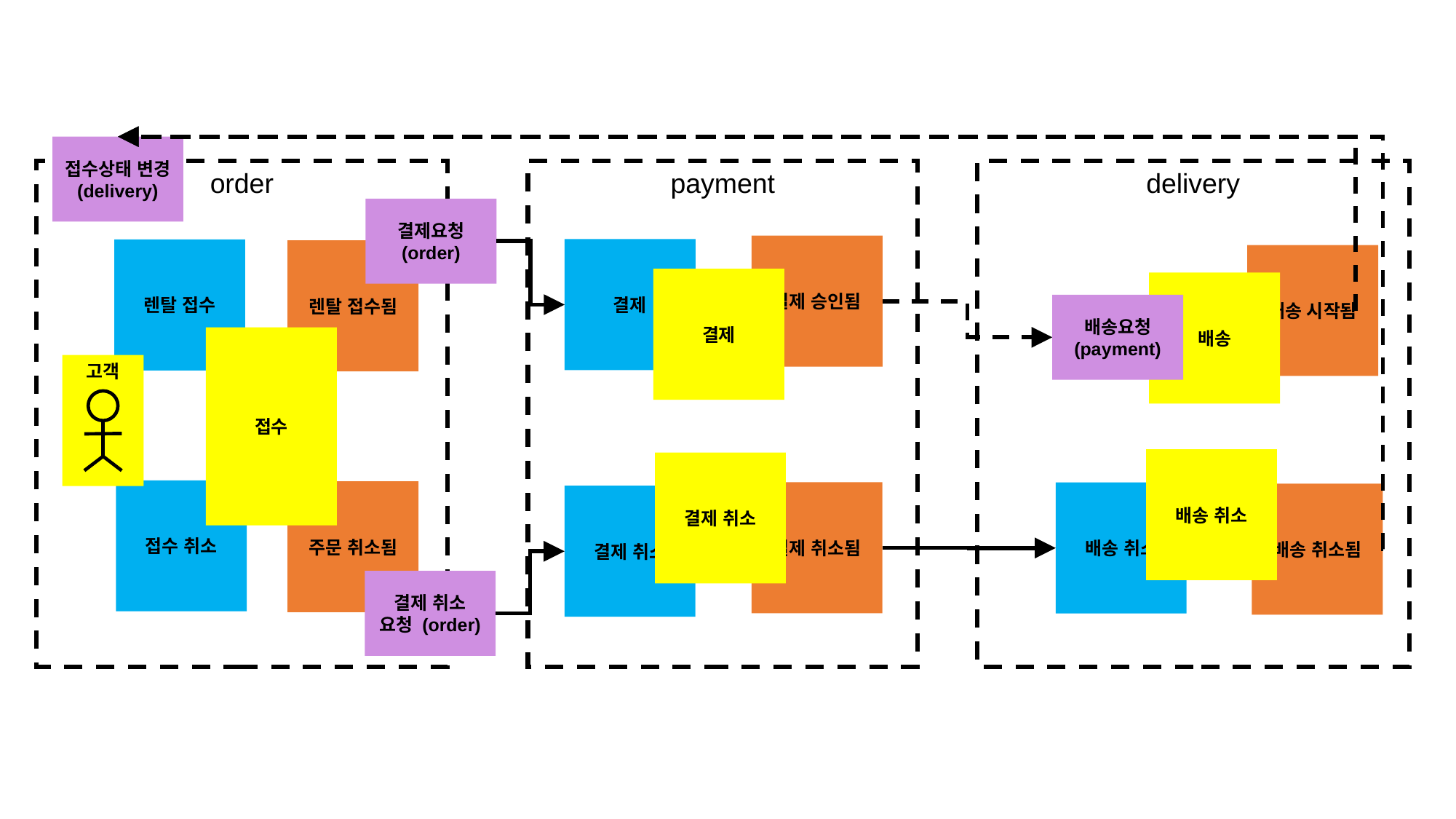

접수상태 변경 (delivery)
order
payment
delivery
결제요청
(order)
결제 승인됨
결제
렌탈 접수
렌탈 접수됨
배송 시작됨
결제
배송
배송요청
(payment)
접수
고객

배송 취소
결제 취소
접수 취소
주문 취소됨
결제 취소됨
배송 취소
배송 취소됨
결제 취소
결제 취소 요청 (order)